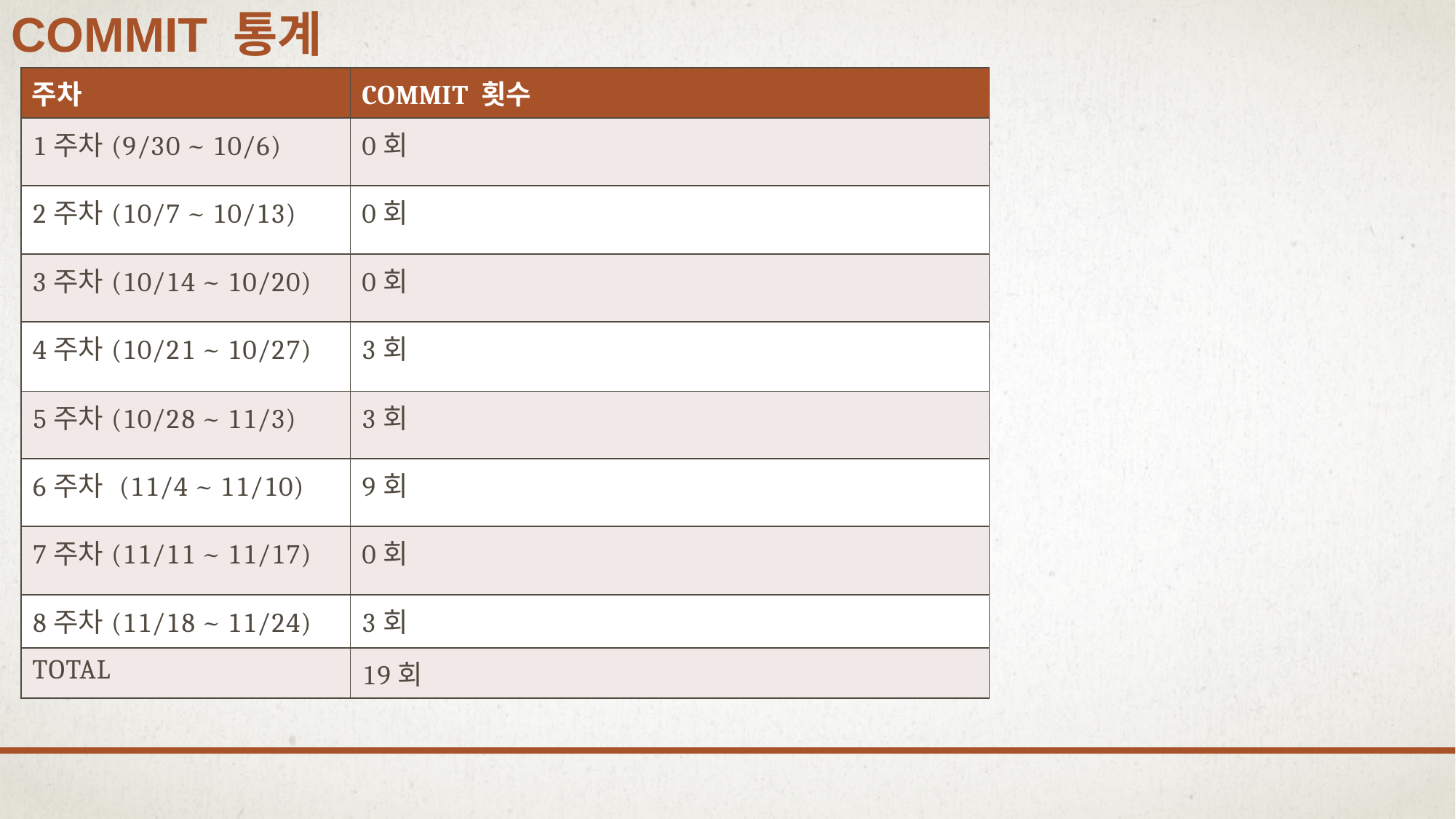

# Commit 통계
| 주차 | COMMIT 횟수 |
| --- | --- |
| 1주차(9/30 ~ 10/6) | 0회 |
| 2주차(10/7 ~ 10/13) | 0회 |
| 3주차(10/14 ~ 10/20) | 0회 |
| 4주차(10/21 ~ 10/27) | 3회 |
| 5주차(10/28 ~ 11/3) | 3회 |
| 6주차 (11/4 ~ 11/10) | 9회 |
| 7주차(11/11 ~ 11/17) | 0회 |
| 8주차(11/18 ~ 11/24) | 3회 |
| TOTAL | 19회 |